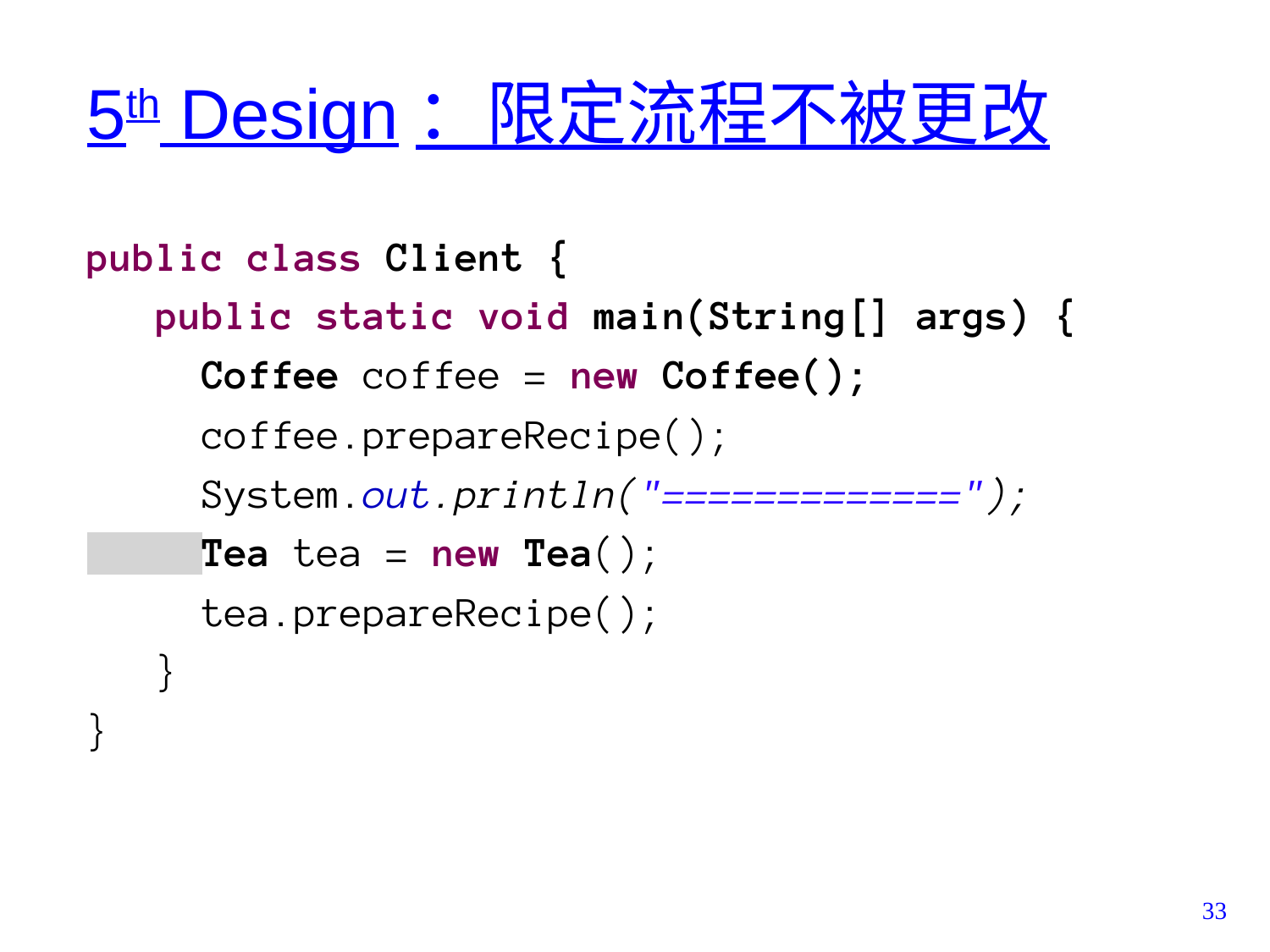

# 5th Design：限定流程不被更改
public class Client {
   public static void main(String[] args) {
     Coffee coffee = new Coffee();
     coffee.prepareRecipe();
     System.out.println("=============");
     Tea tea = new Tea();
     tea.prepareRecipe();
   }
}
33